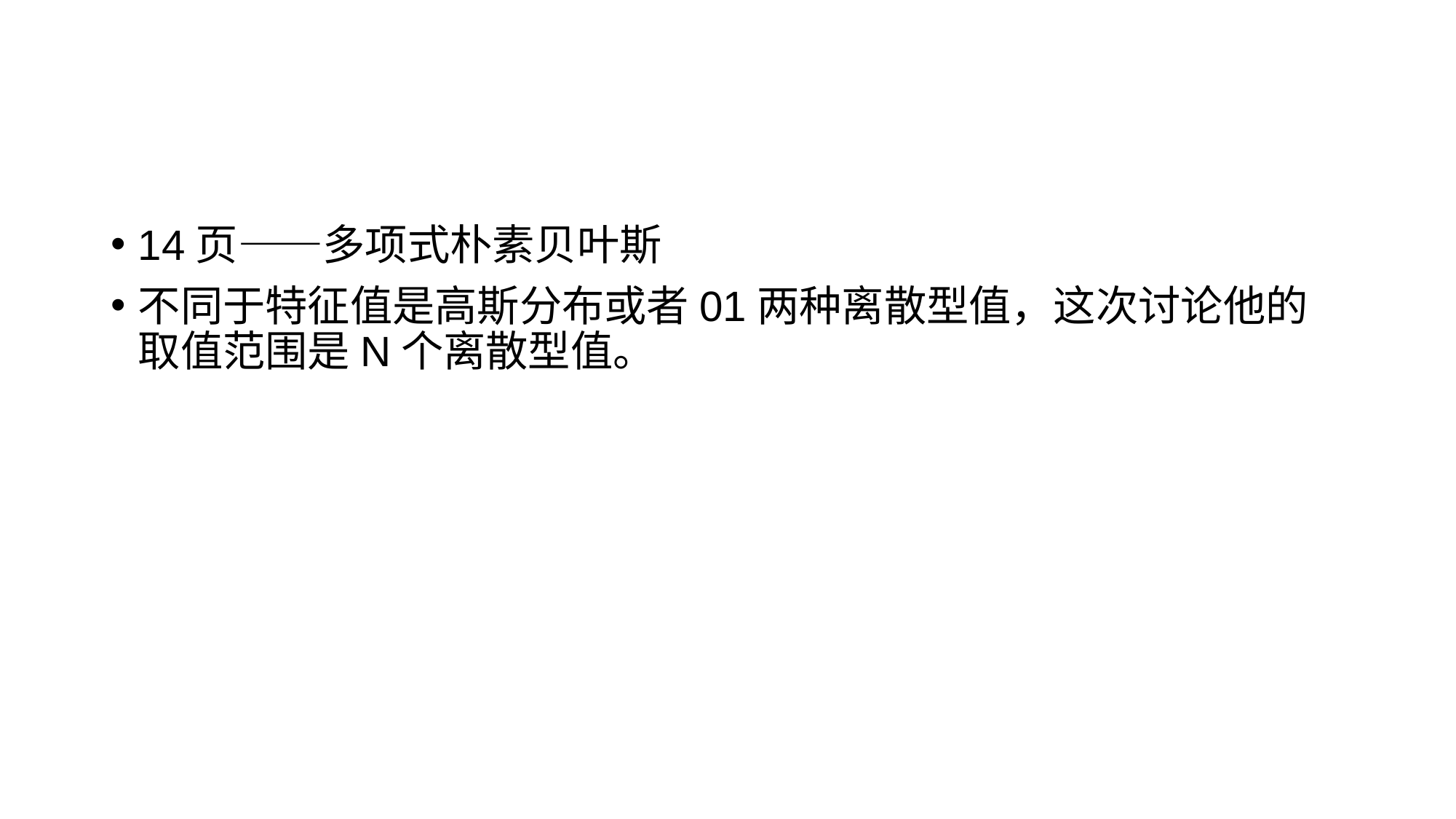

#
14页——多项式朴素贝叶斯
不同于特征值是高斯分布或者01两种离散型值，这次讨论他的取值范围是N个离散型值。